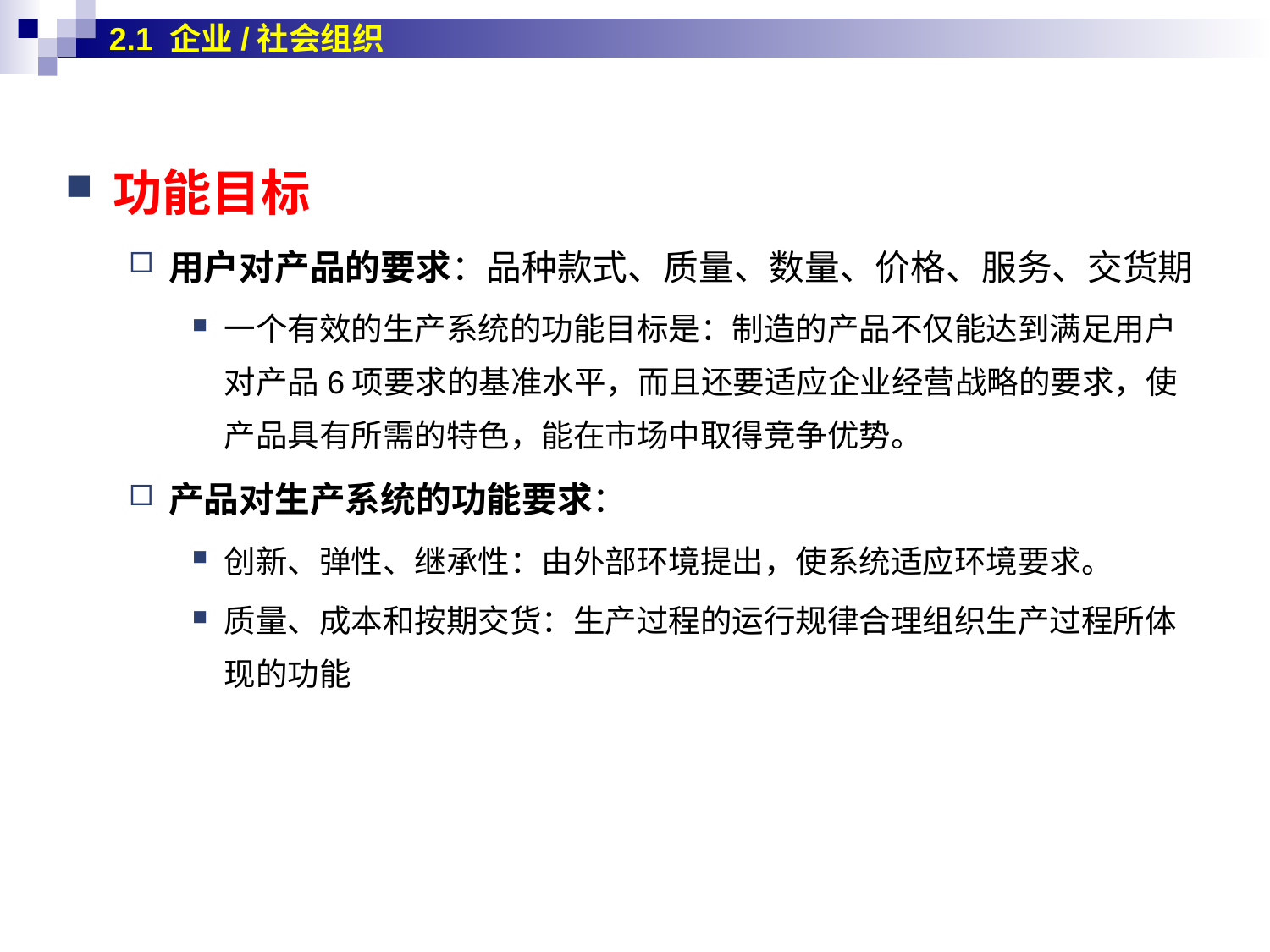

2.1 企业/社会组织
功能目标
用户对产品的要求：品种款式、质量、数量、价格、服务、交货期
一个有效的生产系统的功能目标是：制造的产品不仅能达到满足用户对产品6项要求的基准水平，而且还要适应企业经营战略的要求，使产品具有所需的特色，能在市场中取得竞争优势。
产品对生产系统的功能要求：
创新、弹性、继承性：由外部环境提出，使系统适应环境要求。
质量、成本和按期交货：生产过程的运行规律合理组织生产过程所体现的功能